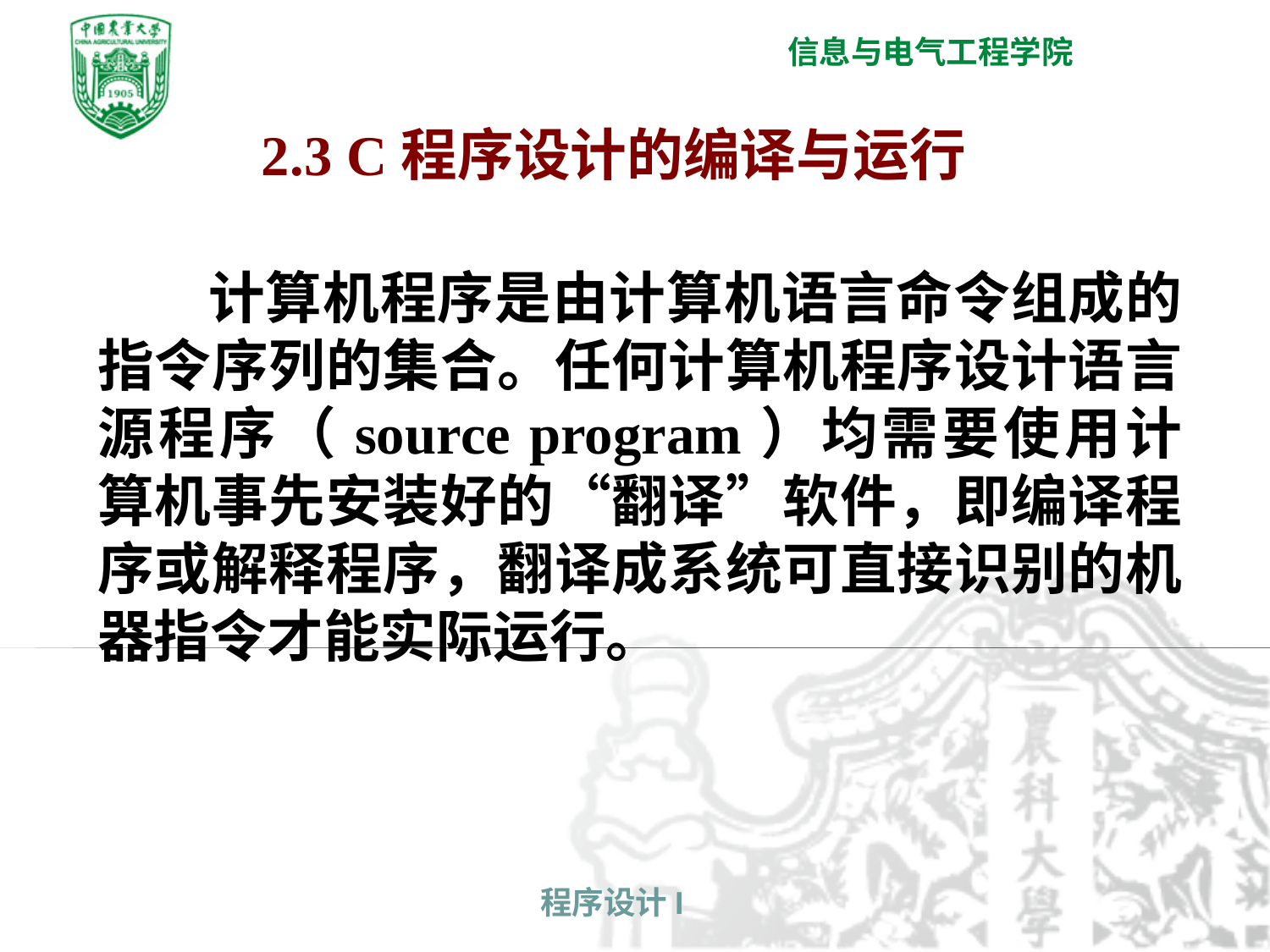

2.3 C程序设计的编译与运行
       计算机程序是由计算机语言命令组成的指令序列的集合。任何计算机程序设计语言源程序（source program）均需要使用计算机事先安装好的“翻译”软件，即编译程序或解释程序，翻译成系统可直接识别的机器指令才能实际运行。